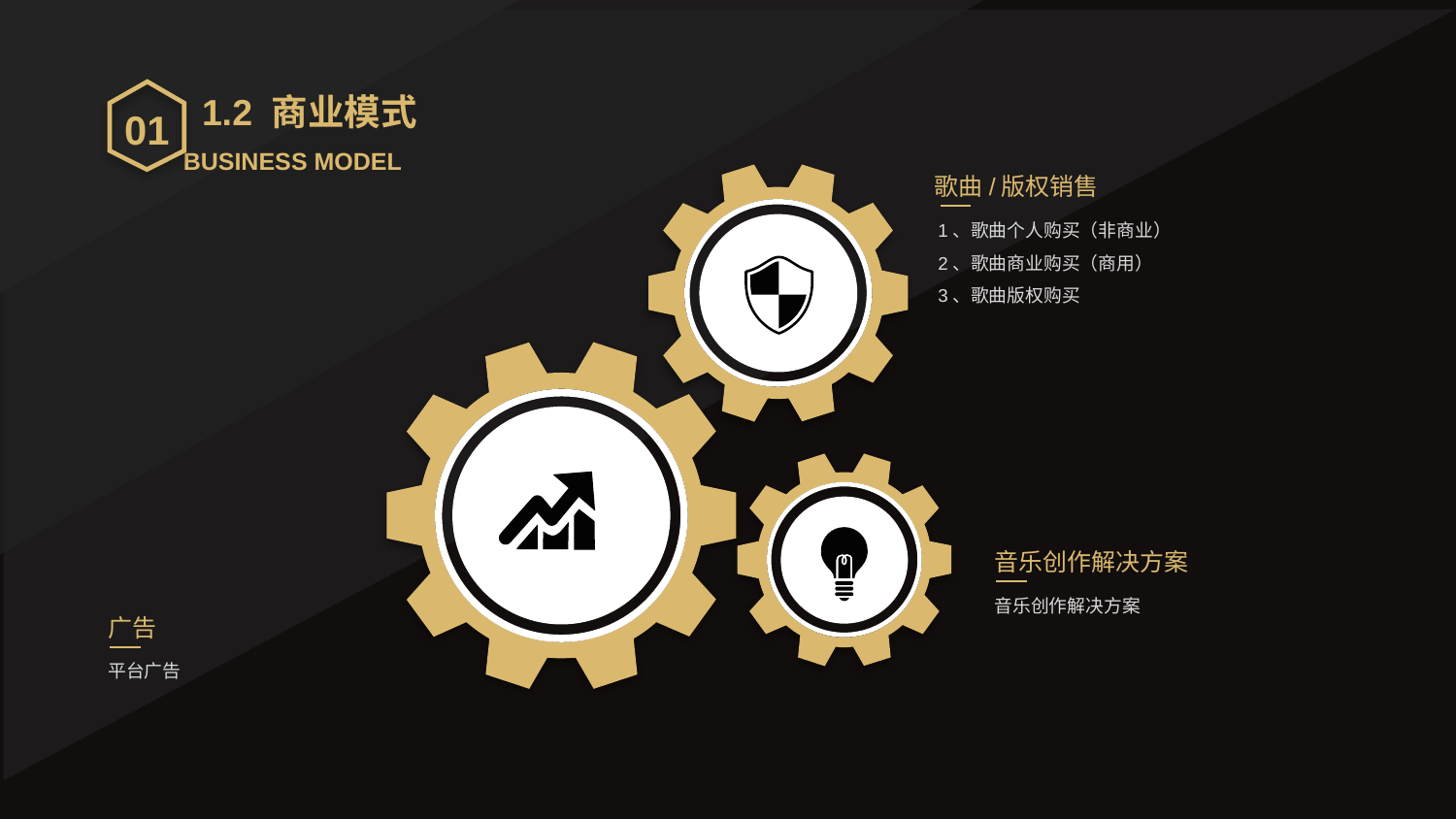

01
1.2 商业模式
BUSINESS MODEL

歌曲/版权销售
1、歌曲个人购买（非商业）
2、歌曲商业购买（商用）
3、歌曲版权购买

音乐创作解决方案
音乐创作解决方案

广告
平台广告